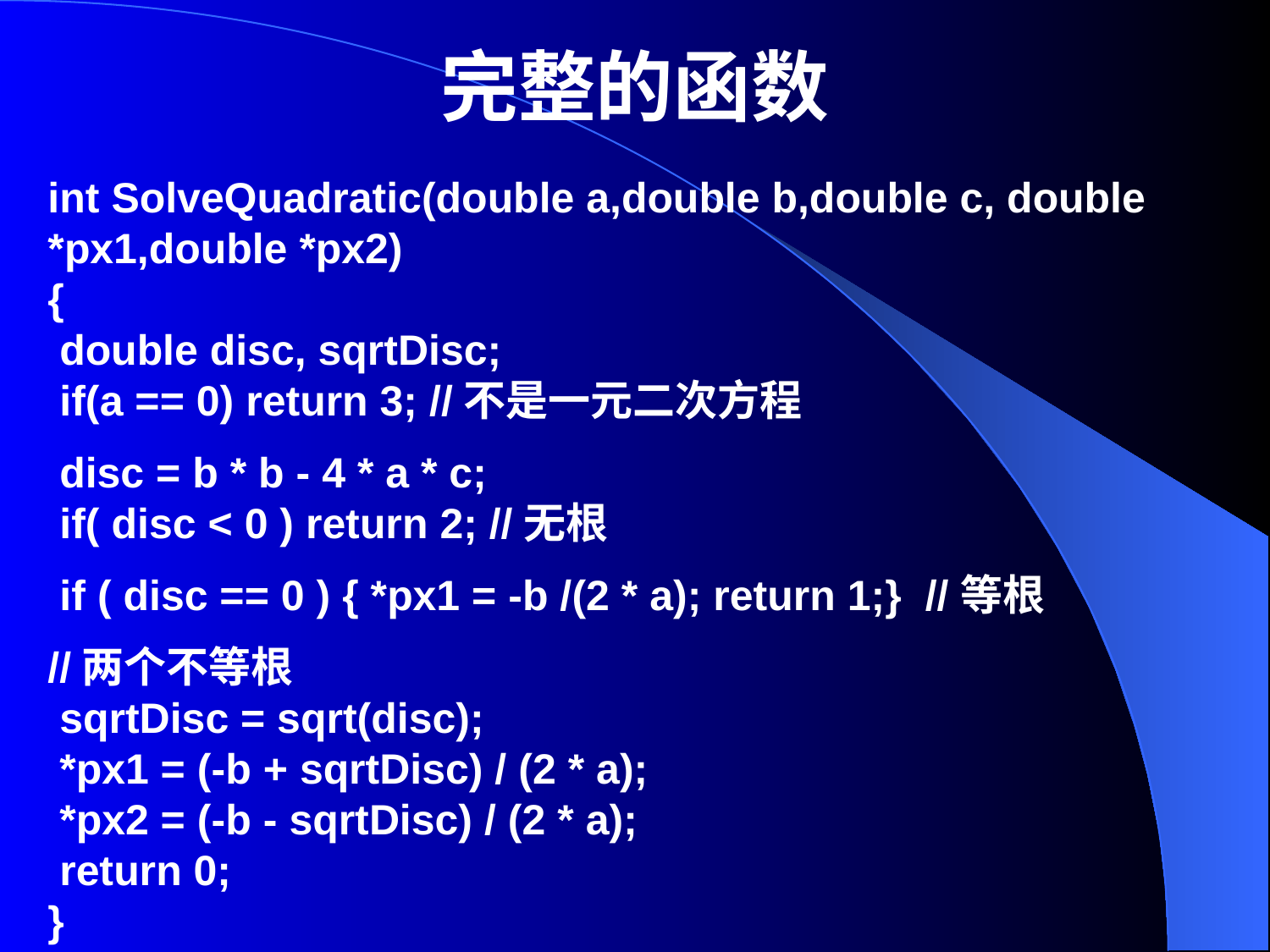

# 完整的函数
int SolveQuadratic(double a,double b,double c, double *px1,double *px2)
{
 double disc, sqrtDisc;
 if(a == 0) return 3; //不是一元二次方程
 disc = b * b - 4 * a * c;
 if( disc < 0 ) return 2; //无根
 if ( disc == 0 ) { *px1 = -b /(2 * a); return 1;}  //等根
//两个不等根
 sqrtDisc = sqrt(disc);
 *px1 = (-b + sqrtDisc) / (2 * a);
 *px2 = (-b - sqrtDisc) / (2 * a);
 return 0;
}